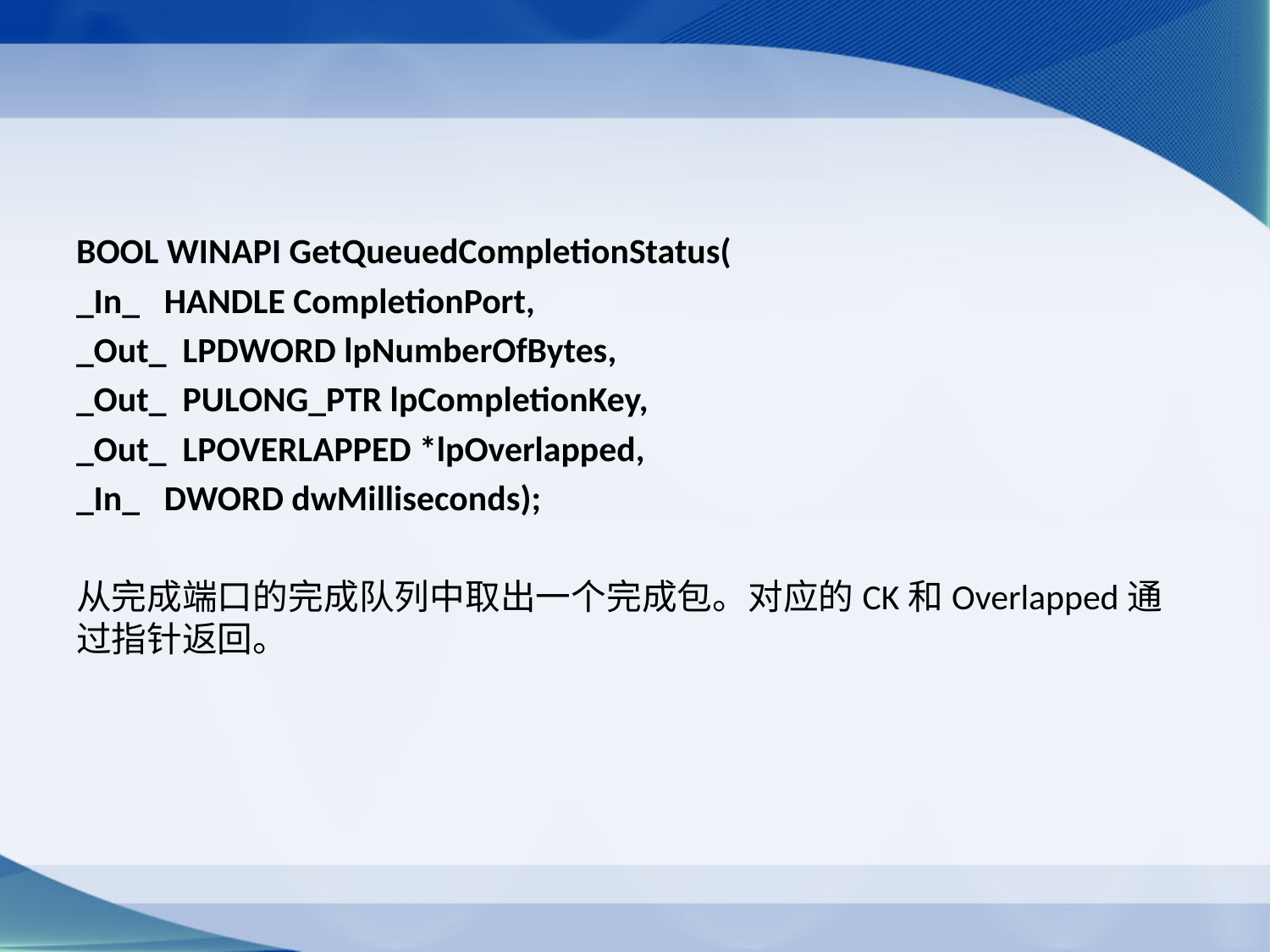

#
BOOL WINAPI GetQueuedCompletionStatus(
_In_   HANDLE CompletionPort,
_Out_  LPDWORD lpNumberOfBytes,
_Out_  PULONG_PTR lpCompletionKey,
_Out_  LPOVERLAPPED *lpOverlapped,
_In_   DWORD dwMilliseconds);

从完成端口的完成队列中取出一个完成包。对应的CK和Overlapped通过指针返回。